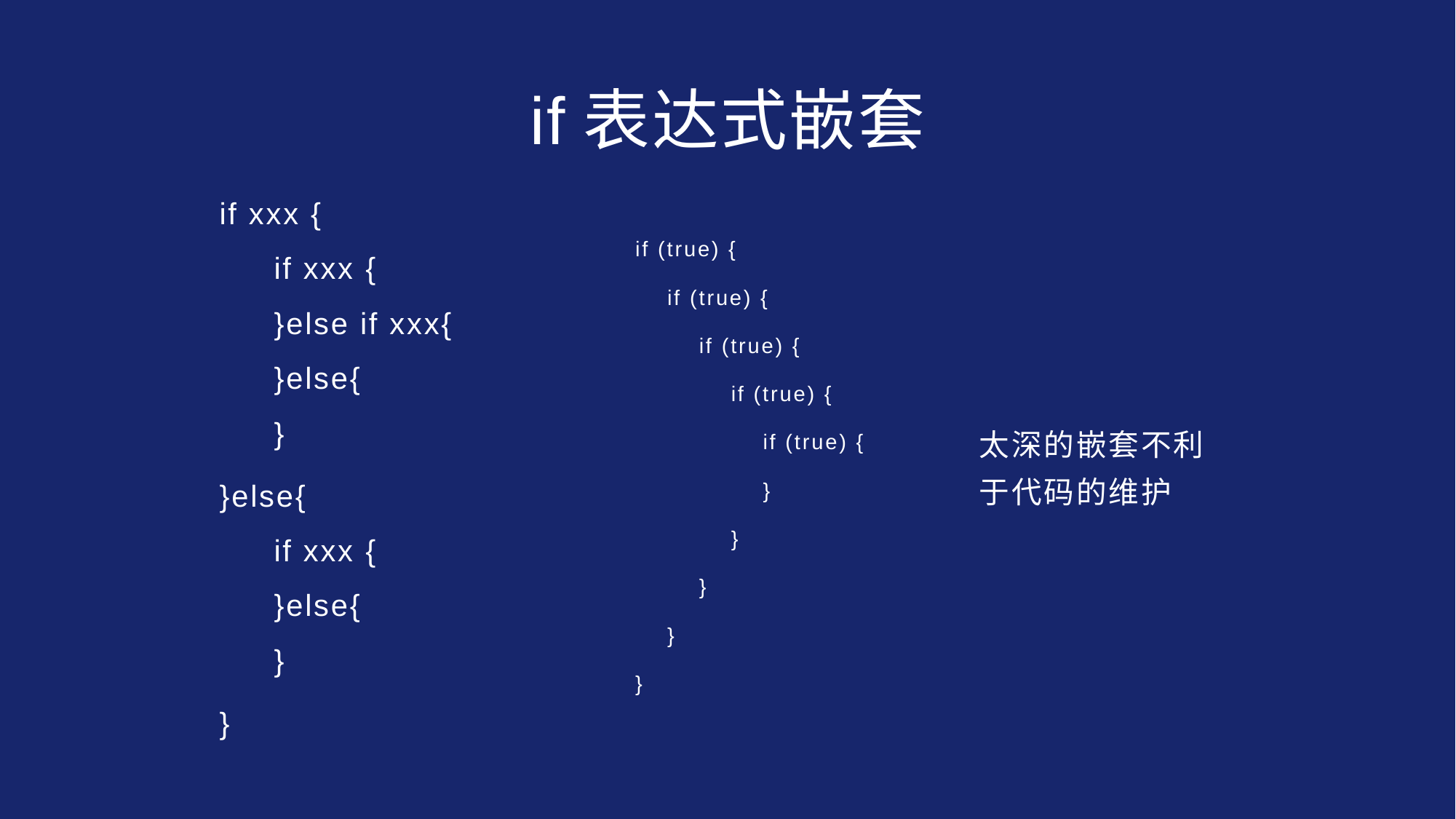

# if表达式嵌套
if xxx {
if xxx {
}else if xxx{
}else{
}
}else{
if xxx {
}else{
}
}
if (true) {
    if (true) {
        if (true) {
            if (true) {
                if (true) {
                }
            }
        }
    }
}
太深的嵌套不利于代码的维护